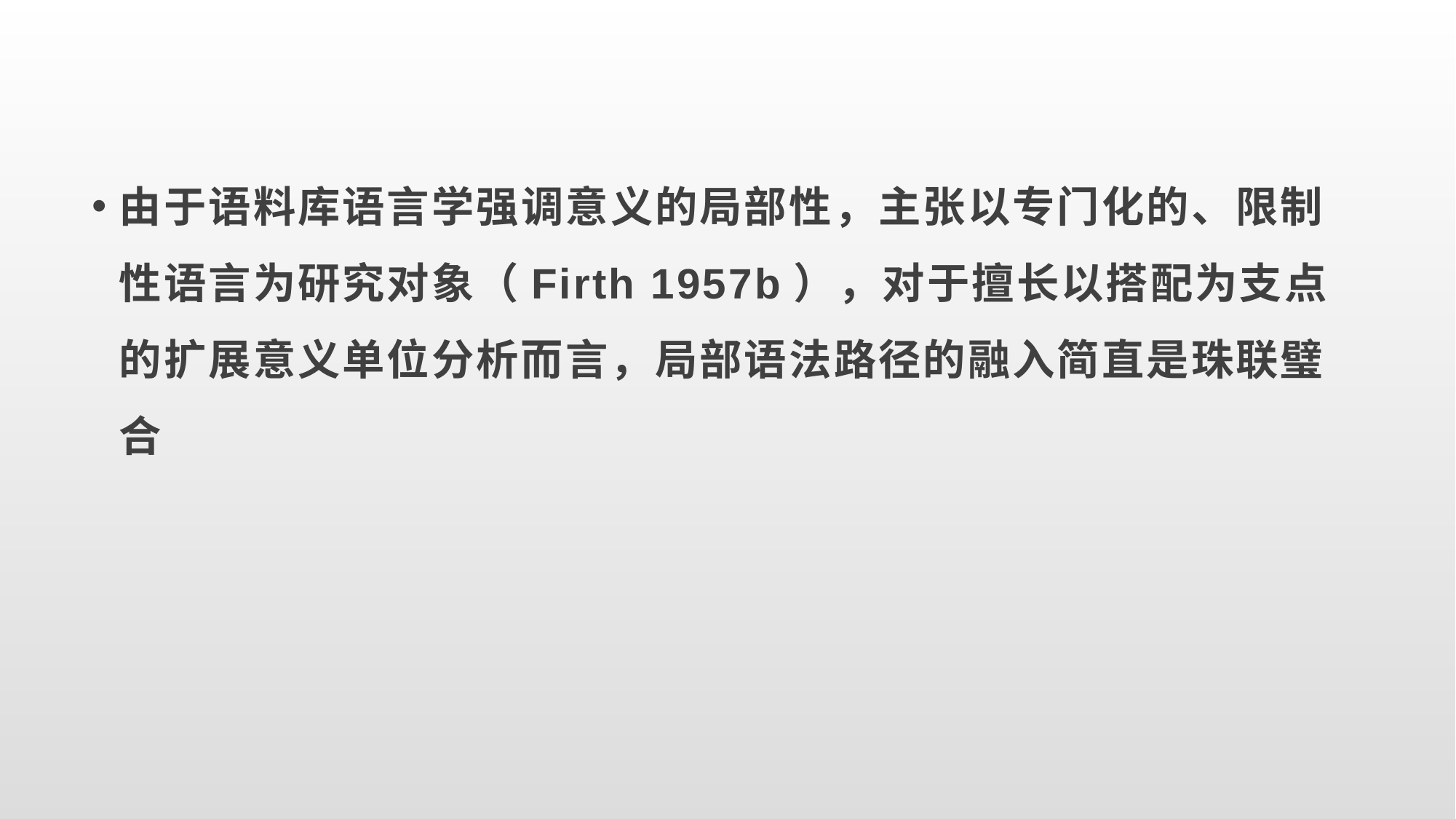

由于语料库语言学强调意义的局部性，主张以专门化的、限制性语言为研究对象（Firth 1957b），对于擅长以搭配为支点的扩展意义单位分析而言，局部语法路径的融入简直是珠联璧合